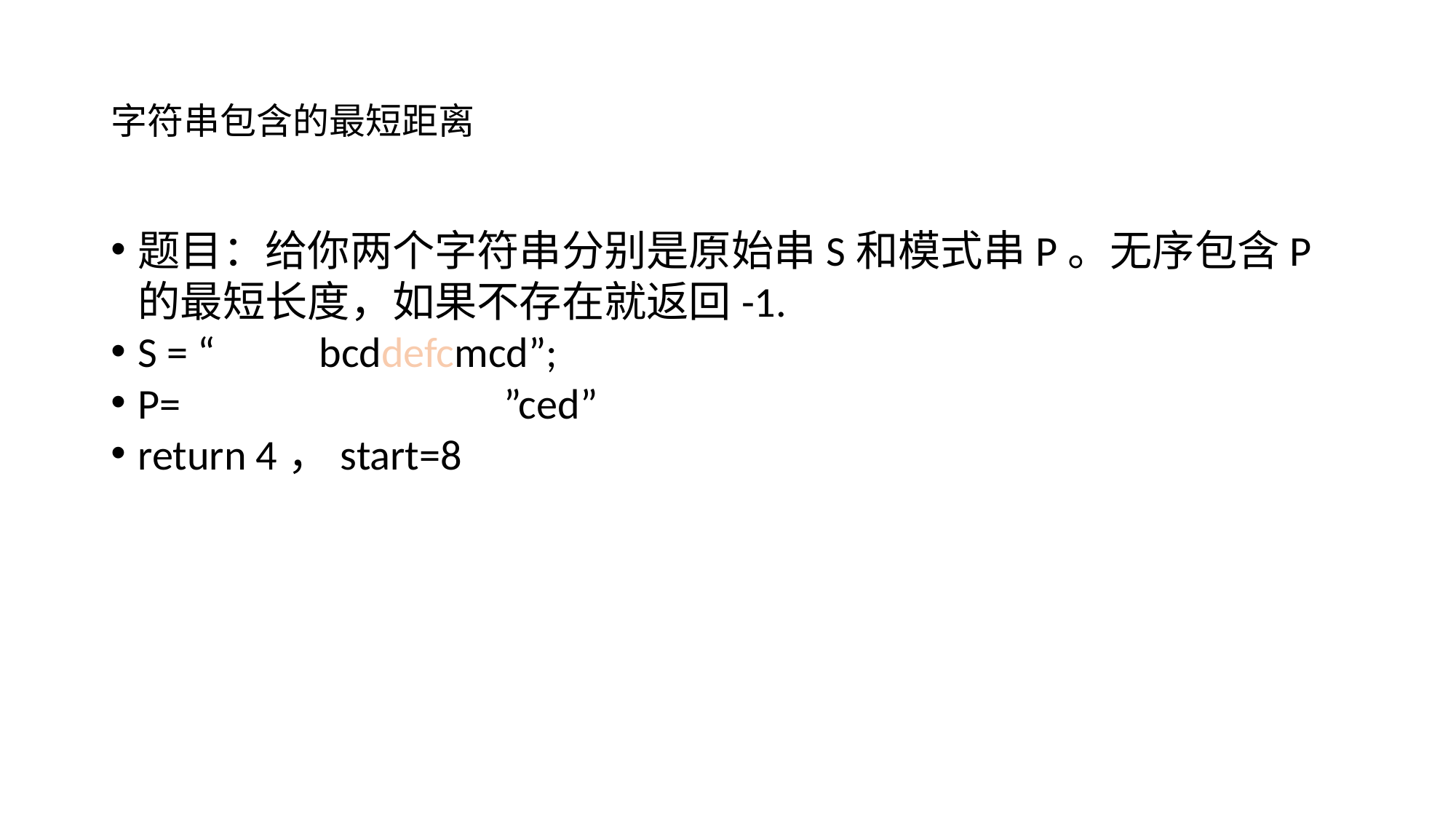

字符串包含的最短距离
题目：给你两个字符串分别是原始串S和模式串P。无序包含P的最短长度，如果不存在就返回-1.
S = “cadbebcddefcmcd”;
P=			    ”ced”
return 4，start=8